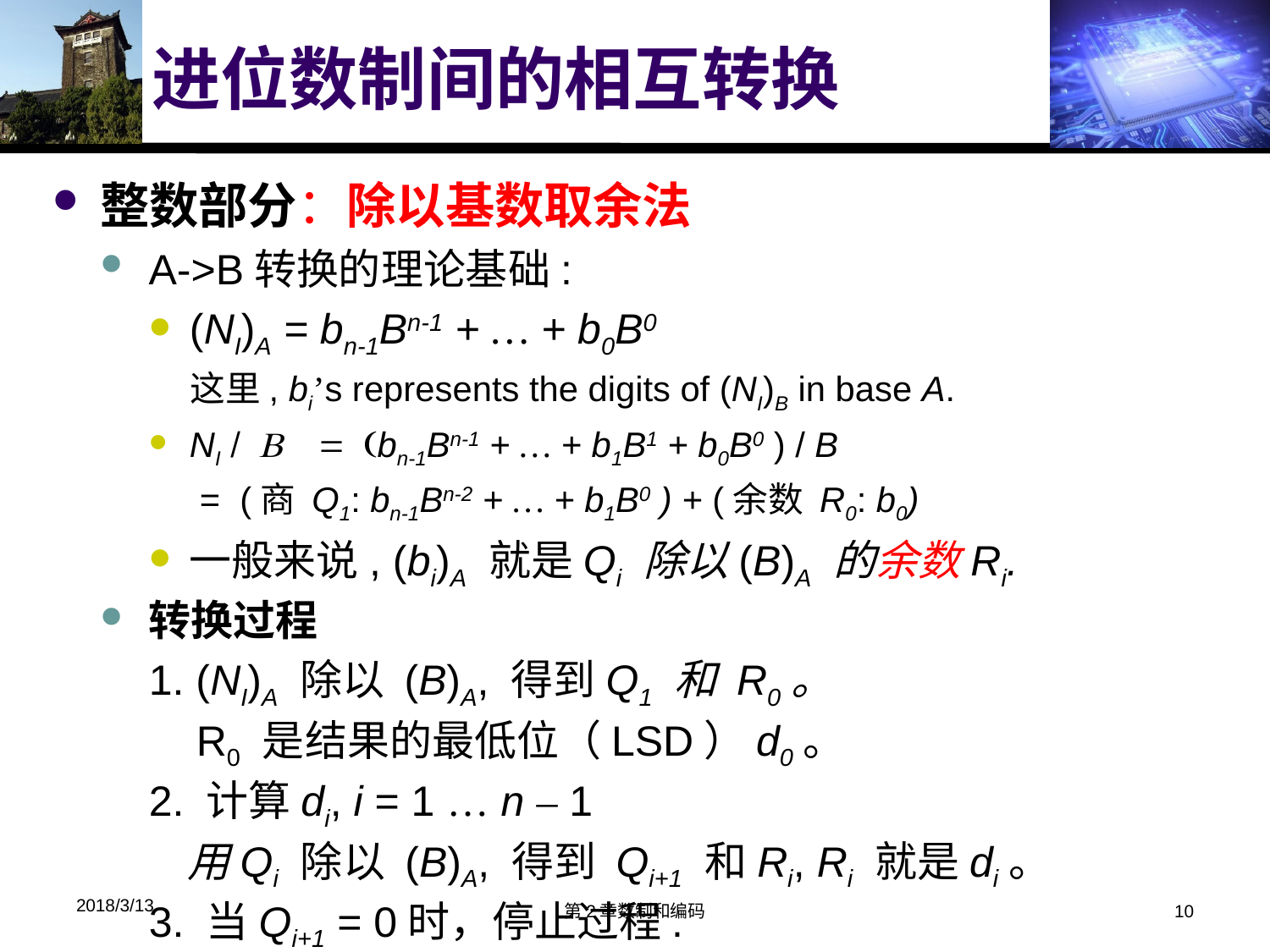

# 进位数制间的相互转换
整数部分：除以基数取余法
A->B转换的理论基础:
(NI)A = bn-1Bn-1 + … + b0B0
这里, bi’s represents the digits of (NI)B in base A.
NI / Β  = (bn-1Bn-1 + … + b1B1 + b0B0 ) / B
 =  (商 Q1: bn-1Bn-2 + … + b1B0 ) + (余数 R0: b0)
一般来说, (bi)A 就是Qi 除以(B)A 的余数Ri.
转换过程
1. (NI)A 除以 (B)A, 得到Q1 和 R0。
    R0 是结果的最低位（LSD）d0。
2. 计算di, i = 1 … n – 1
   用Qi 除以 (B)A, 得到 Qi+1 和Ri, Ri 就是di。
3. 当Qi+1 = 0时，停止过程.

2018/3/13
第2章数制和编码
10